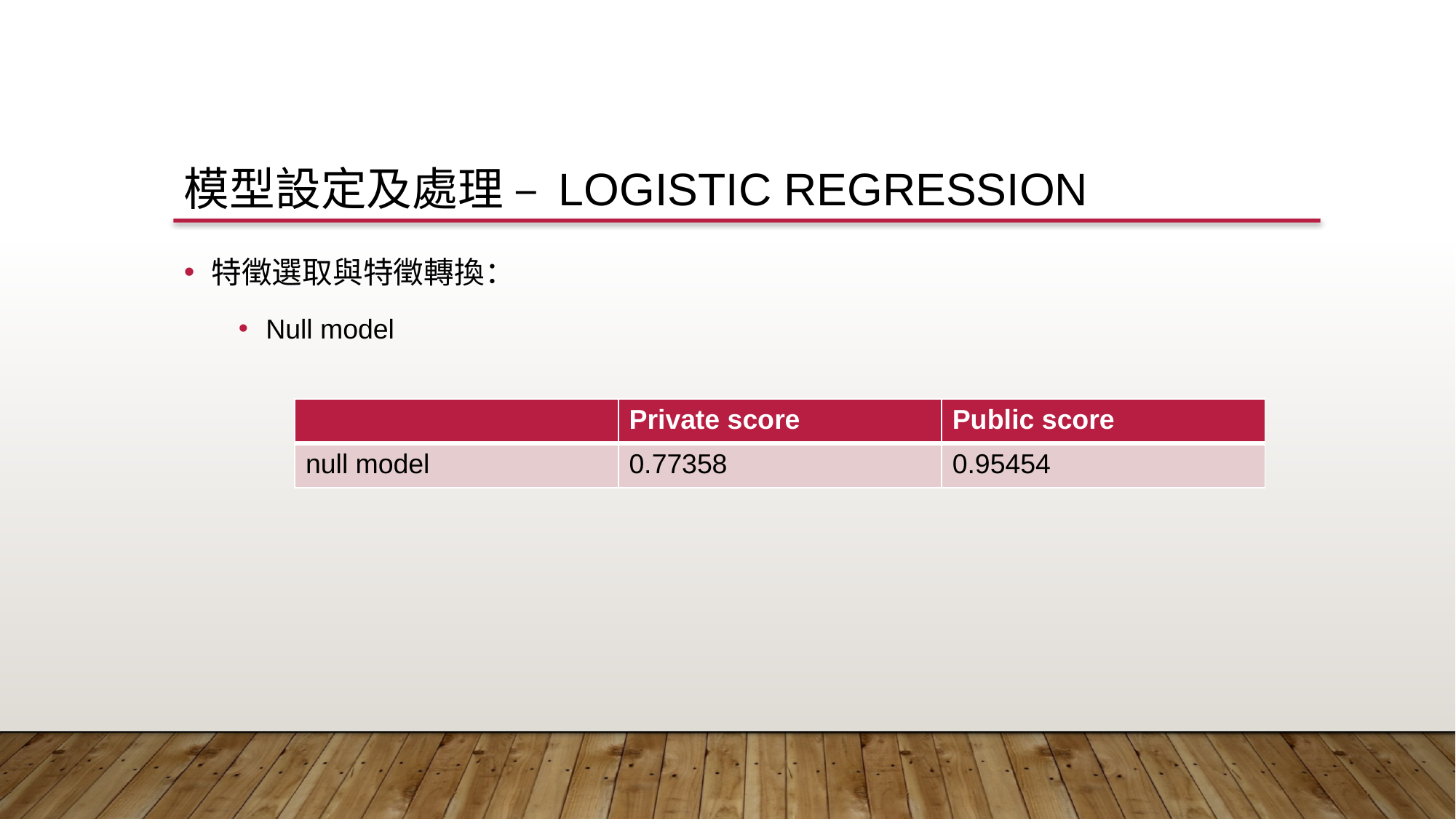

模型設定及處理 – Logistic Regression
特徵選取與特徵轉換：
Null model

|  | Private score | Public score |
| --- | --- | --- |
| null model | 0.77358 | 0.95454 |